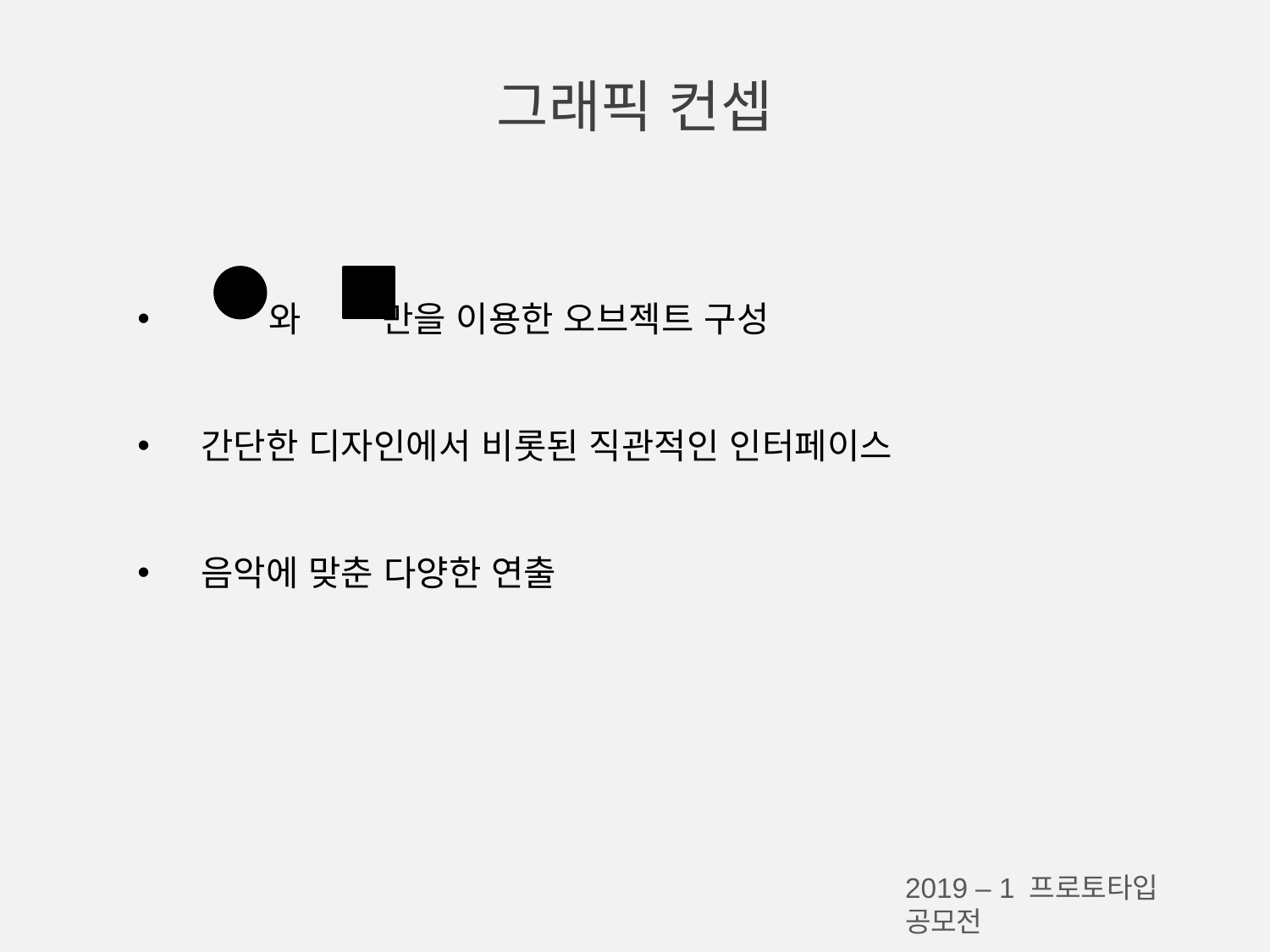

그래픽 컨셉

      와        만을 이용한 오브젝트 구성
간단한 디자인에서 비롯된 직관적인 인터페이스
음악에 맞춘 다양한 연출

2019 – 1 프로토타입 공모전